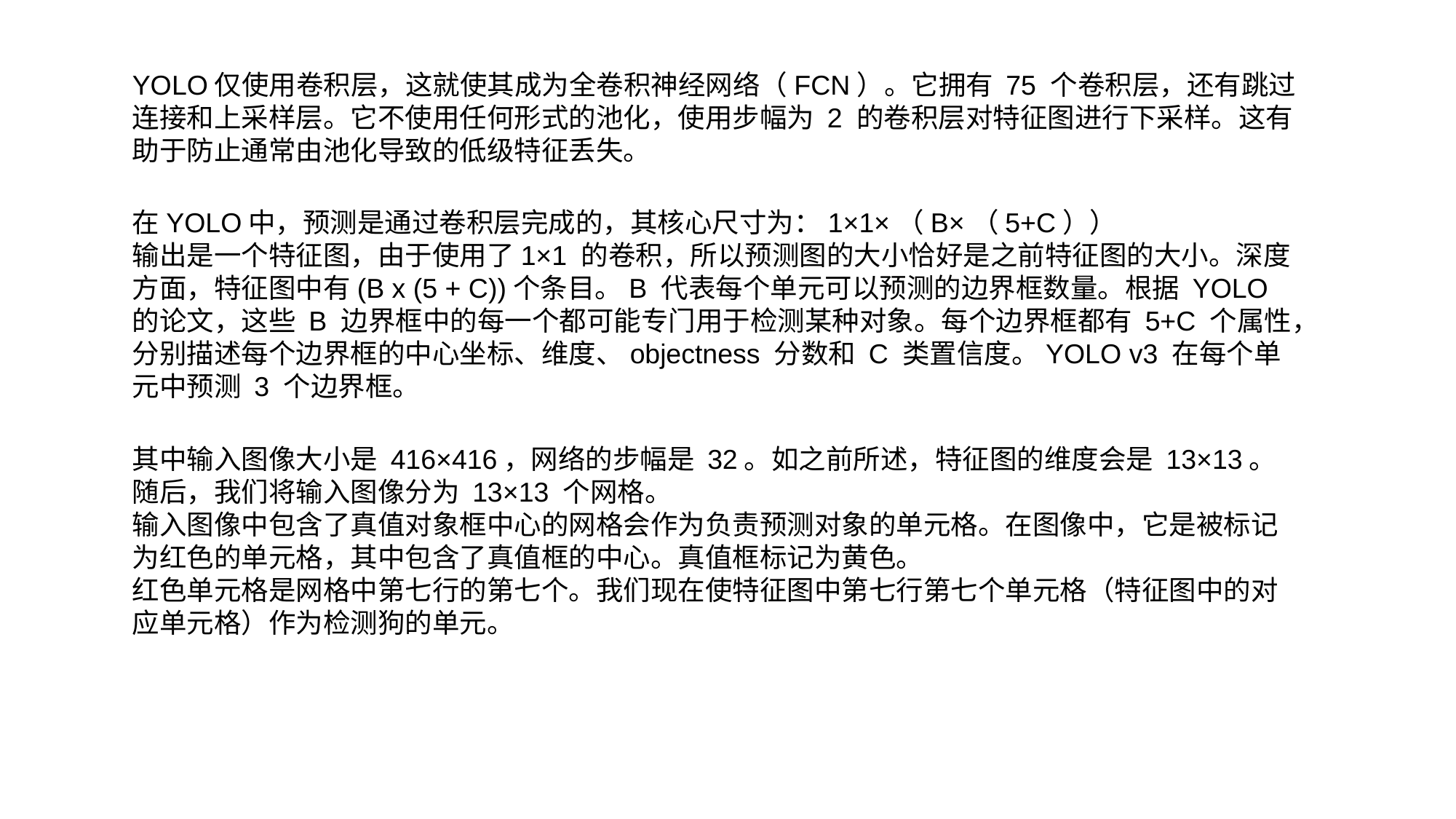

YOLO仅使用卷积层，这就使其成为全卷积神经网络（FCN）。它拥有 75 个卷积层，还有跳过连接和上采样层。它不使用任何形式的池化，使用步幅为 2 的卷积层对特征图进行下采样。这有助于防止通常由池化导致的低级特征丢失。
在YOLO中，预测是通过卷积层完成的，其核心尺寸为：1×1×（B×（5+C））
输出是一个特征图，由于使用了1×1 的卷积，所以预测图的大小恰好是之前特征图的大小。深度方面，特征图中有(B x (5 + C))个条目。B 代表每个单元可以预测的边界框数量。根据 YOLO 的论文，这些 B 边界框中的每一个都可能专门用于检测某种对象。每个边界框都有 5+C 个属性，分别描述每个边界框的中心坐标、维度、objectness 分数和 C 类置信度。YOLO v3 在每个单元中预测 3 个边界框。
其中输入图像大小是 416×416，网络的步幅是 32。如之前所述，特征图的维度会是 13×13。随后，我们将输入图像分为 13×13 个网格。
输入图像中包含了真值对象框中心的网格会作为负责预测对象的单元格。在图像中，它是被标记为红色的单元格，其中包含了真值框的中心。真值框标记为黄色。
红色单元格是网格中第七行的第七个。我们现在使特征图中第七行第七个单元格（特征图中的对应单元格）作为检测狗的单元。